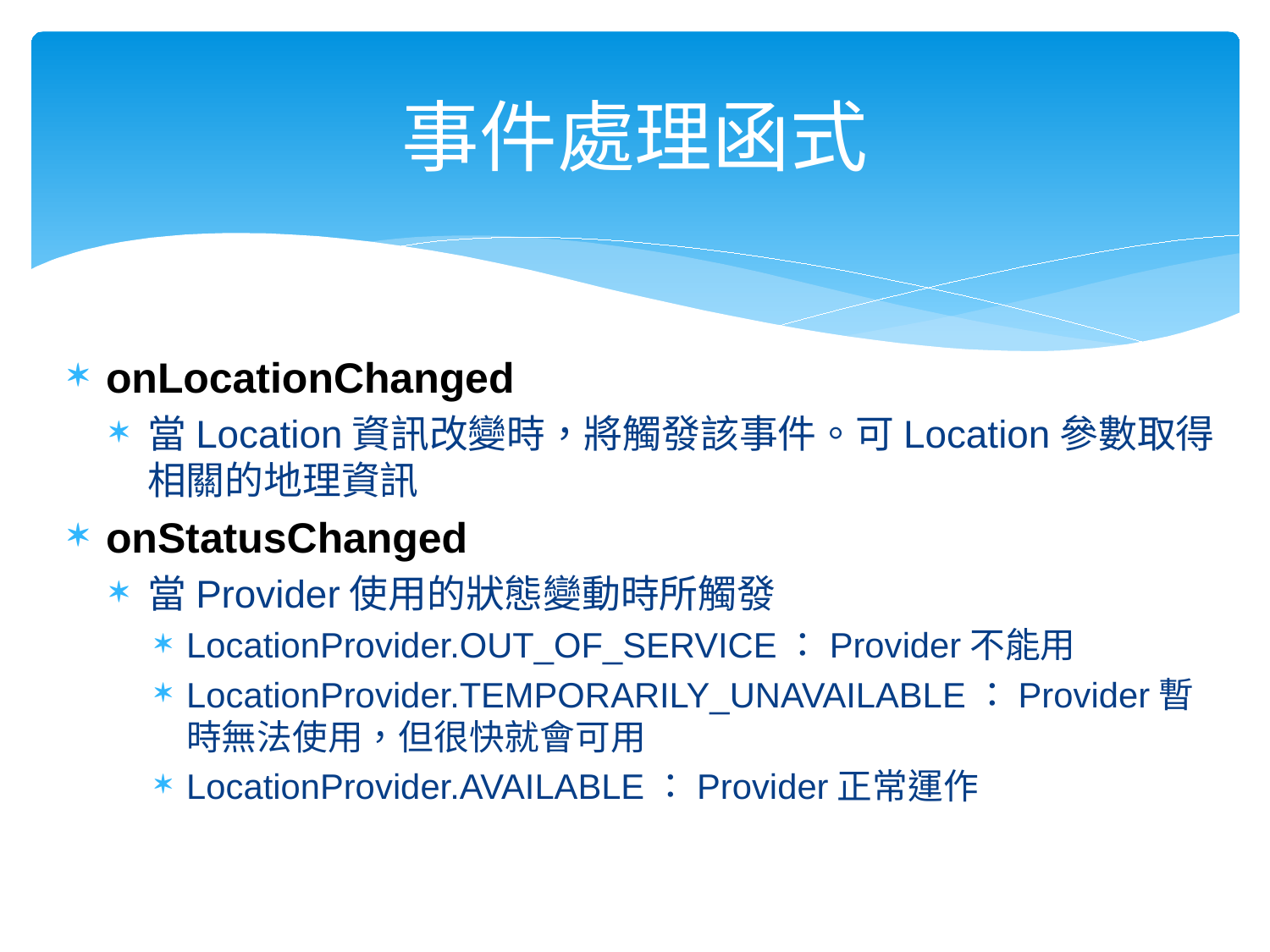

# 事件處理函式
onLocationChanged
當Location資訊改變時，將觸發該事件。可Location參數取得相關的地理資訊
onStatusChanged
當Provider使用的狀態變動時所觸發
LocationProvider.OUT_OF_SERVICE：Provider不能用
LocationProvider.TEMPORARILY_UNAVAILABLE：Provider暫時無法使用，但很快就會可用
LocationProvider.AVAILABLE：Provider正常運作